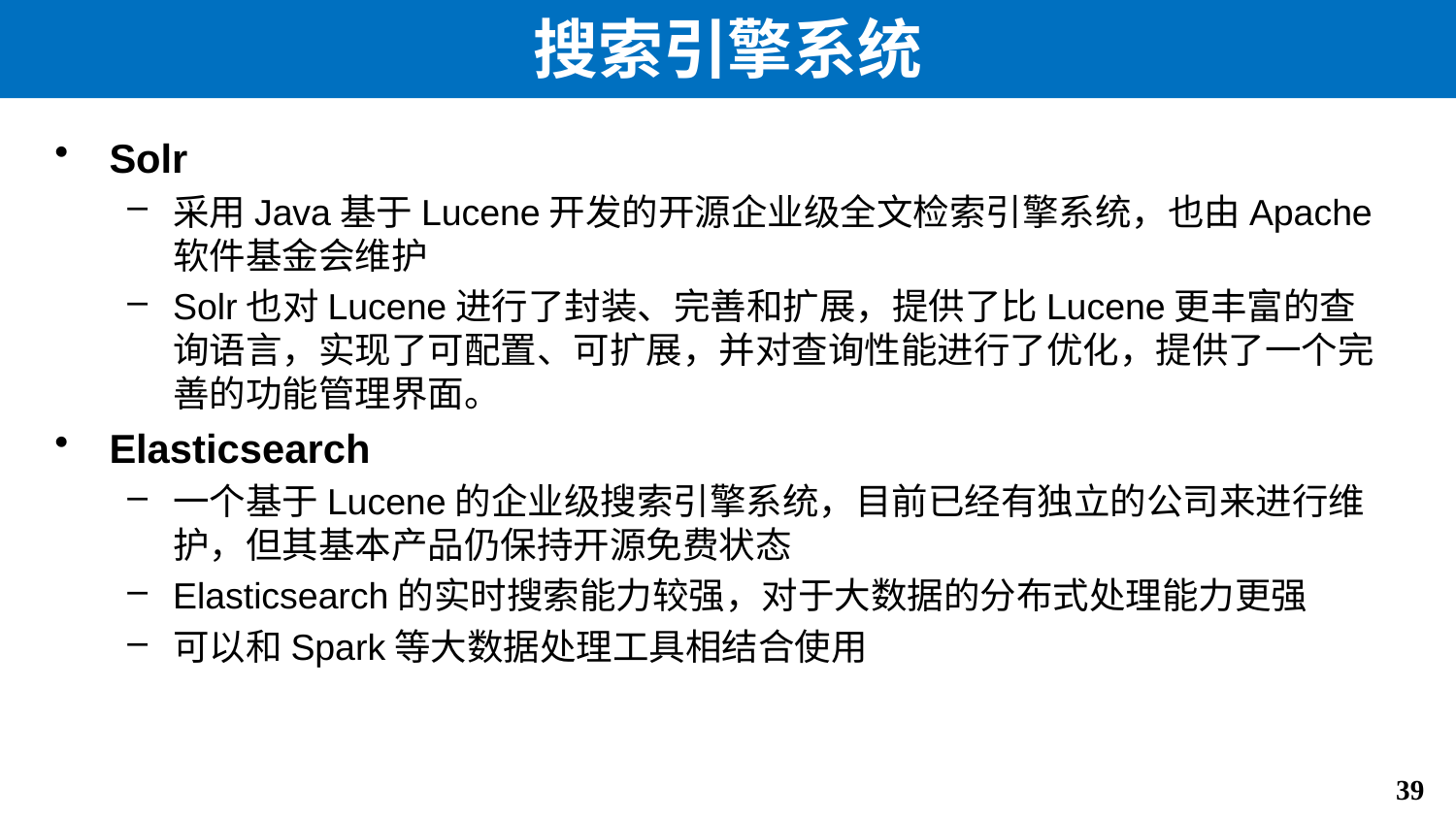

# 搜索引擎系统
Solr
采用Java基于Lucene开发的开源企业级全文检索引擎系统，也由Apache软件基金会维护
Solr也对Lucene进行了封装、完善和扩展，提供了比Lucene更丰富的查询语言，实现了可配置、可扩展，并对查询性能进行了优化，提供了一个完善的功能管理界面。
Elasticsearch
一个基于Lucene的企业级搜索引擎系统，目前已经有独立的公司来进行维护，但其基本产品仍保持开源免费状态
Elasticsearch的实时搜索能力较强，对于大数据的分布式处理能力更强
可以和Spark等大数据处理工具相结合使用